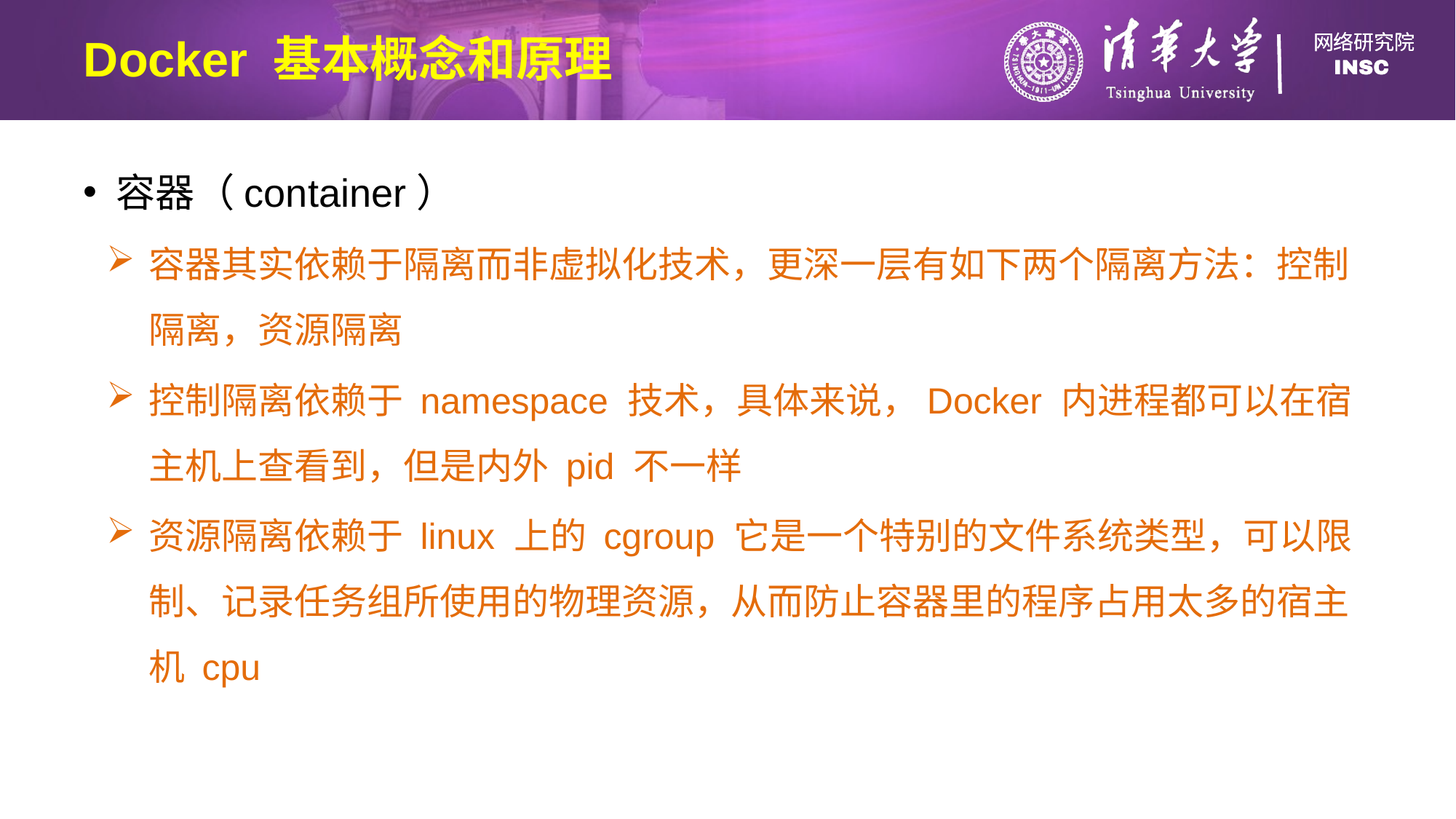

# Docker 基本概念和原理
容器（container）
容器其实依赖于隔离而非虚拟化技术，更深一层有如下两个隔离方法：控制隔离，资源隔离
控制隔离依赖于 namespace 技术，具体来说，Docker 内进程都可以在宿主机上查看到，但是内外 pid 不一样
资源隔离依赖于 linux 上的 cgroup 它是一个特别的文件系统类型，可以限制、记录任务组所使用的物理资源，从而防止容器里的程序占用太多的宿主机 cpu